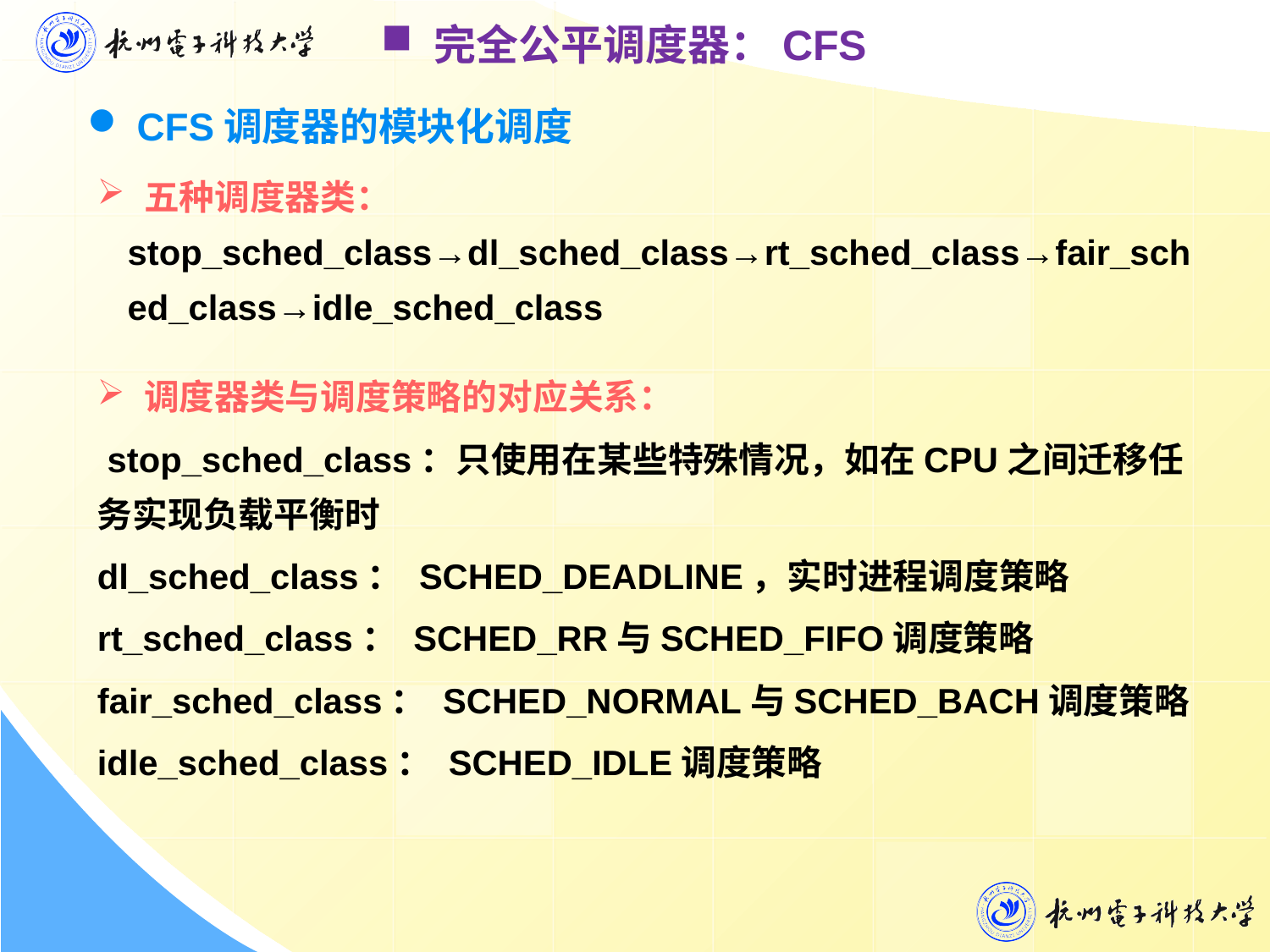

完全公平调度器：CFS
 CFS调度器的模块化调度
 五种调度器类： stop_sched_class→dl_sched_class→rt_sched_class→fair_sched_class→idle_sched_class
 调度器类与调度策略的对应关系：
 stop_sched_class：只使用在某些特殊情况，如在CPU之间迁移任务实现负载平衡时
dl_sched_class： SCHED_DEADLINE，实时进程调度策略
rt_sched_class： SCHED_RR与SCHED_FIFO调度策略
fair_sched_class： SCHED_NORMAL与SCHED_BACH调度策略
idle_sched_class： SCHED_IDLE调度策略